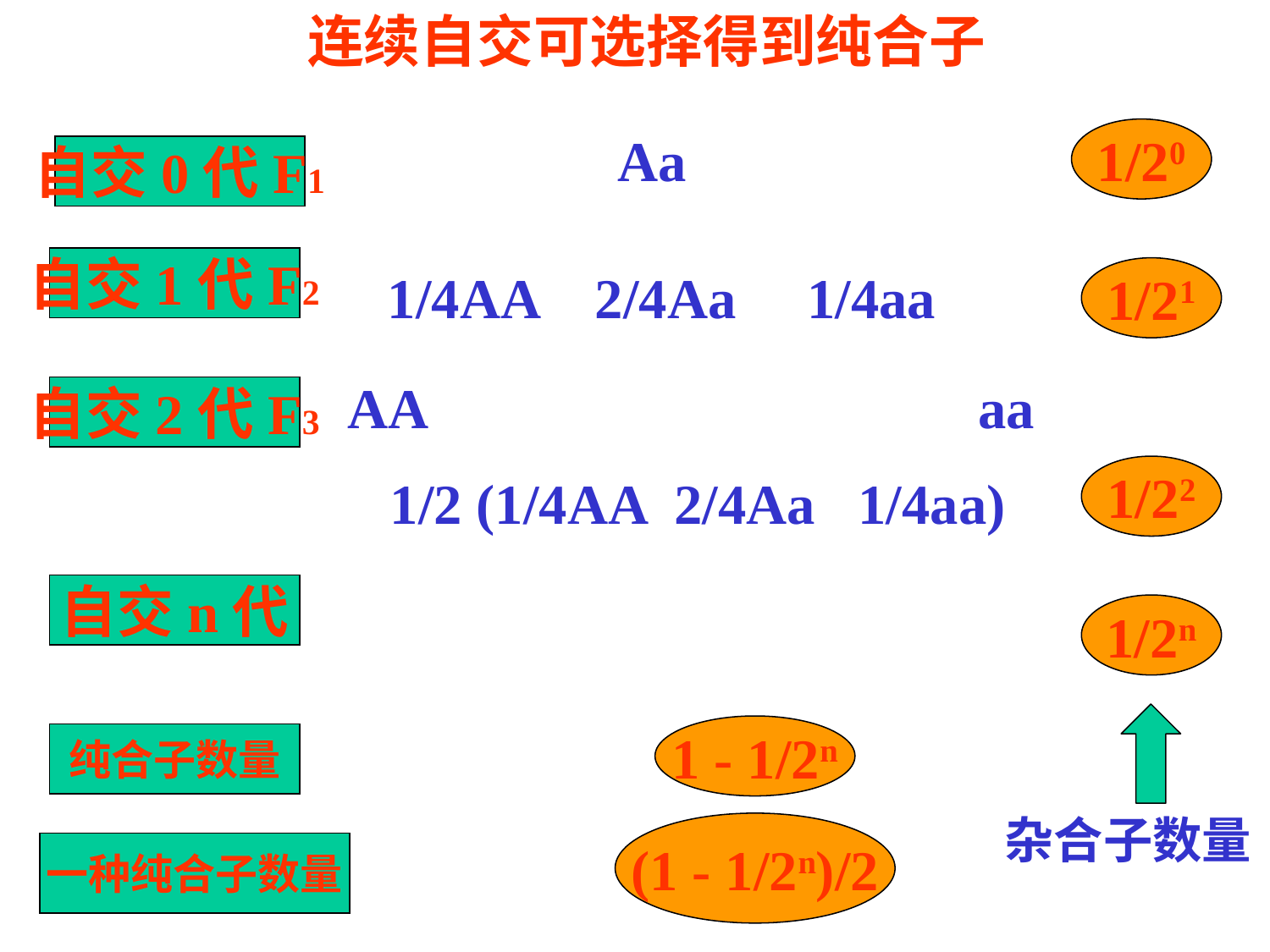

连续自交可选择得到纯合子
Aa
1/20
自交0代F1
自交1代F2
1/4AA    2/4Aa     1/4aa
1/21
AA                                       aa
   1/2 (1/4AA  2/4Aa   1/4aa)
自交2代F3
1/22
自交n代
1/2n

1 - 1/2n
纯合子数量
杂合子数量
(1 - 1/2n)/2
一种纯合子数量